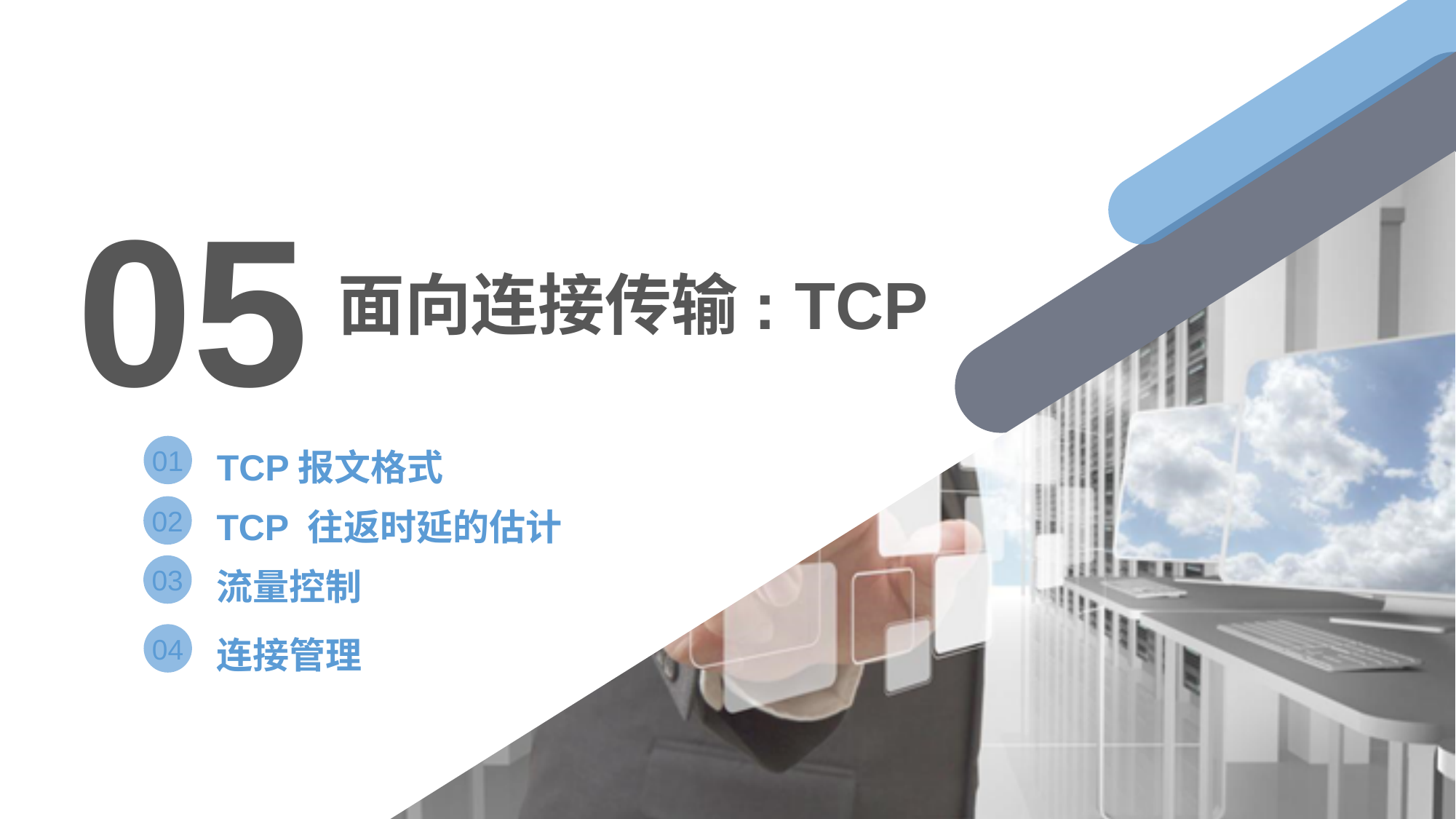

05
面向连接传输: TCP
01
TCP报文格式
02
TCP 往返时延的估计
03
流量控制
04
连接管理